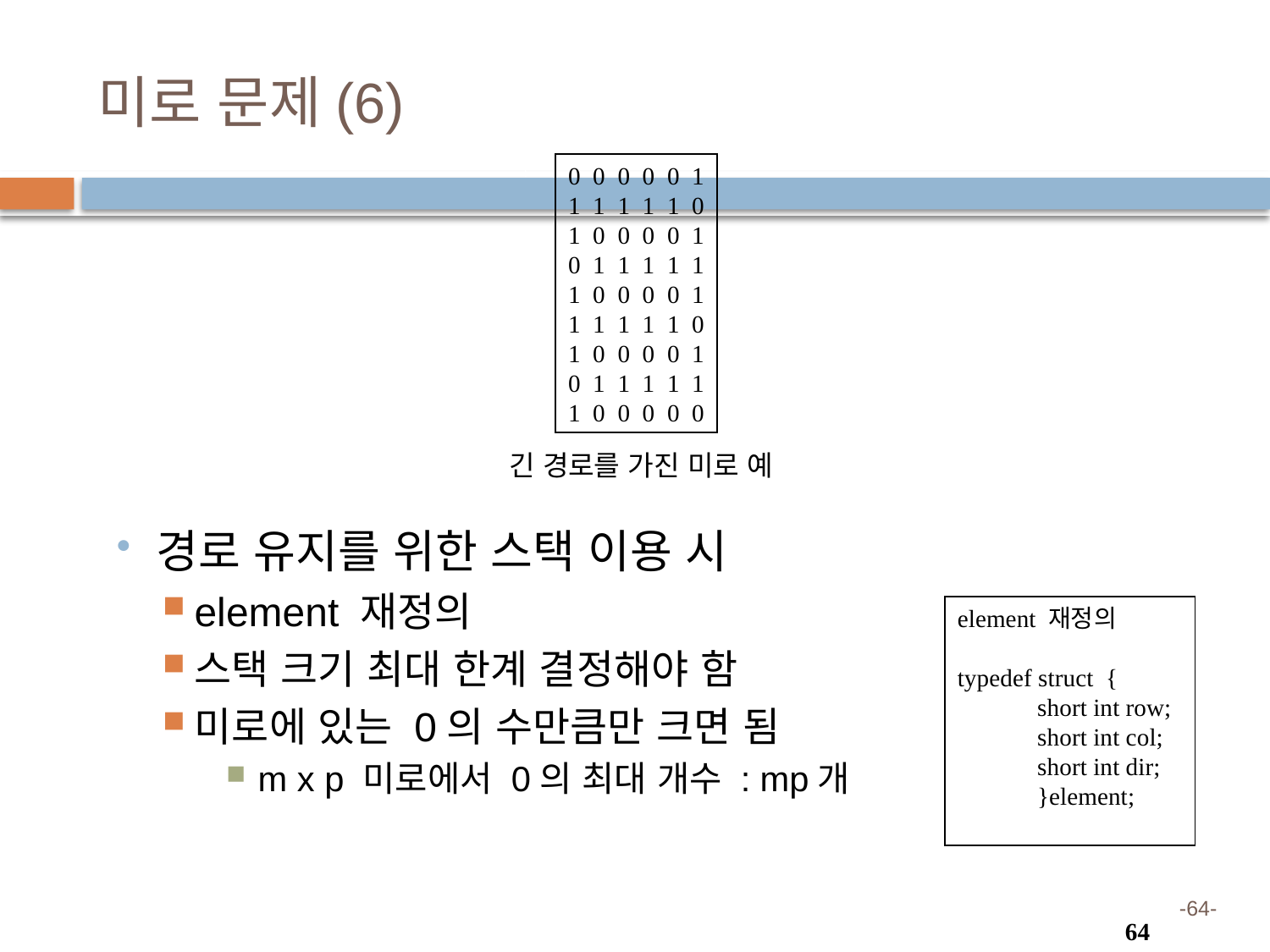

# 미로 문제(6)
0  0  0  0  0  1
1  1  1  1  1  0
1  0  0  0  0  1
0  1  1  1  1  1
1  0  0  0  0  1
1  1  1  1  1  0
1  0  0  0  0  1
0  1  1  1  1  1
1  0  0  0  0  0

긴 경로를 가진 미로 예
경로 유지를 위한 스택 이용 시
element 재정의
스택 크기 최대 한계 결정해야 함
미로에 있는 0의 수만큼만 크면 됨
m x p 미로에서 0의 최대 개수 : mp개
element 재정의

typedef struct  {
             short int row;
             short int col;
             short int dir;
             }element;

64